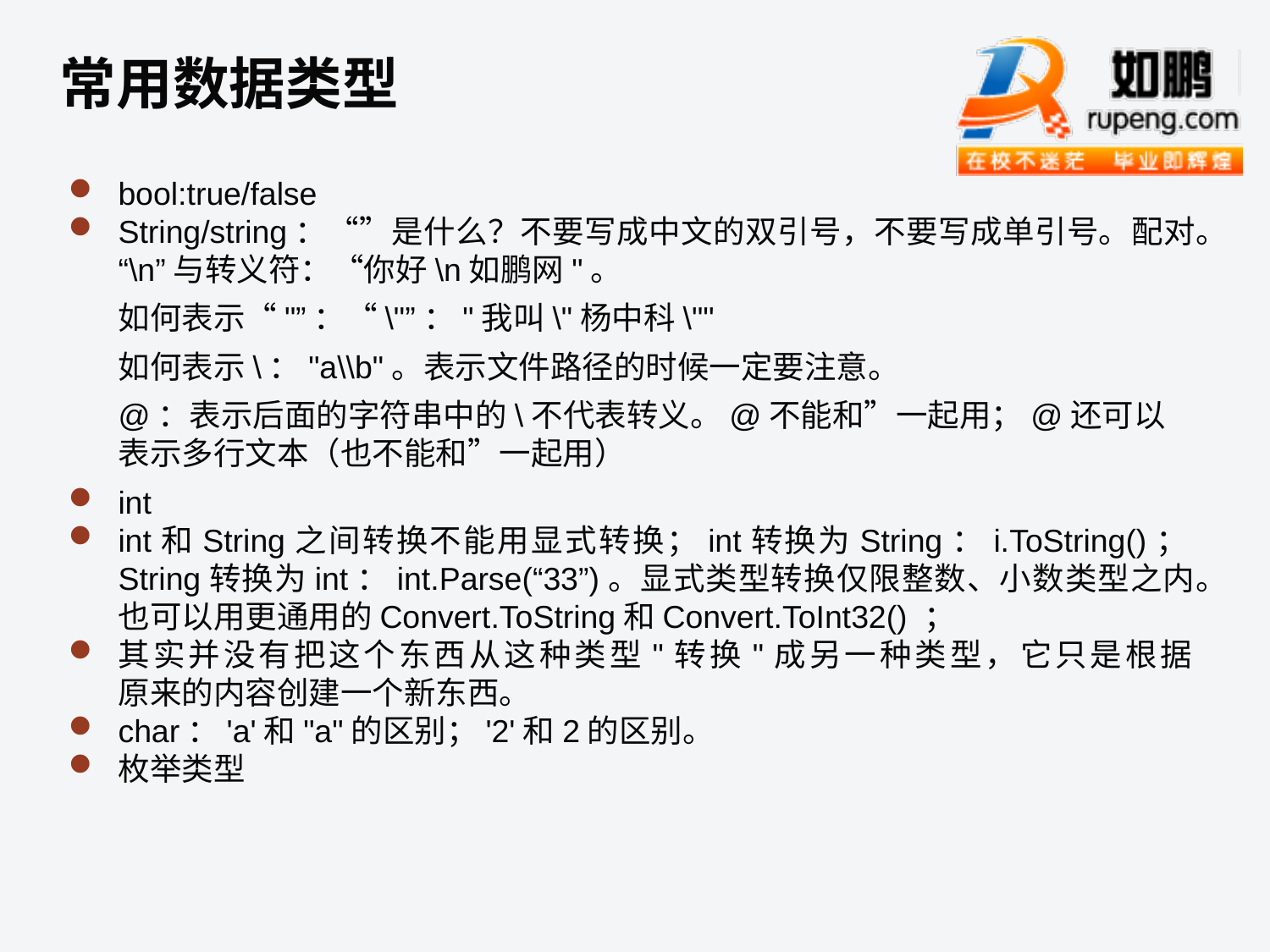

常用数据类型
bool:true/false
String/string：“”是什么？不要写成中文的双引号，不要写成单引号。配对。
“\n”与转义符：“你好\n如鹏网"。
如何表示“"”：“\"”："我叫\"杨中科\""
如何表示\："a\\b"。表示文件路径的时候一定要注意。
@：表示后面的字符串中的\不代表转义。@不能和”一起用；@还可以表示多行文本（也不能和”一起用）
int
int和String之间转换不能用显式转换；int转换为String：i.ToString()；String转换为int：int.Parse(“33”)。显式类型转换仅限整数、小数类型之内。也可以用更通用的Convert.ToString和Convert.ToInt32() ；
其实并没有把这个东西从这种类型"转换"成另一种类型，它只是根据
原来的内容创建一个新东西。
char：'a'和"a"的区别；'2'和2的区别。
枚举类型